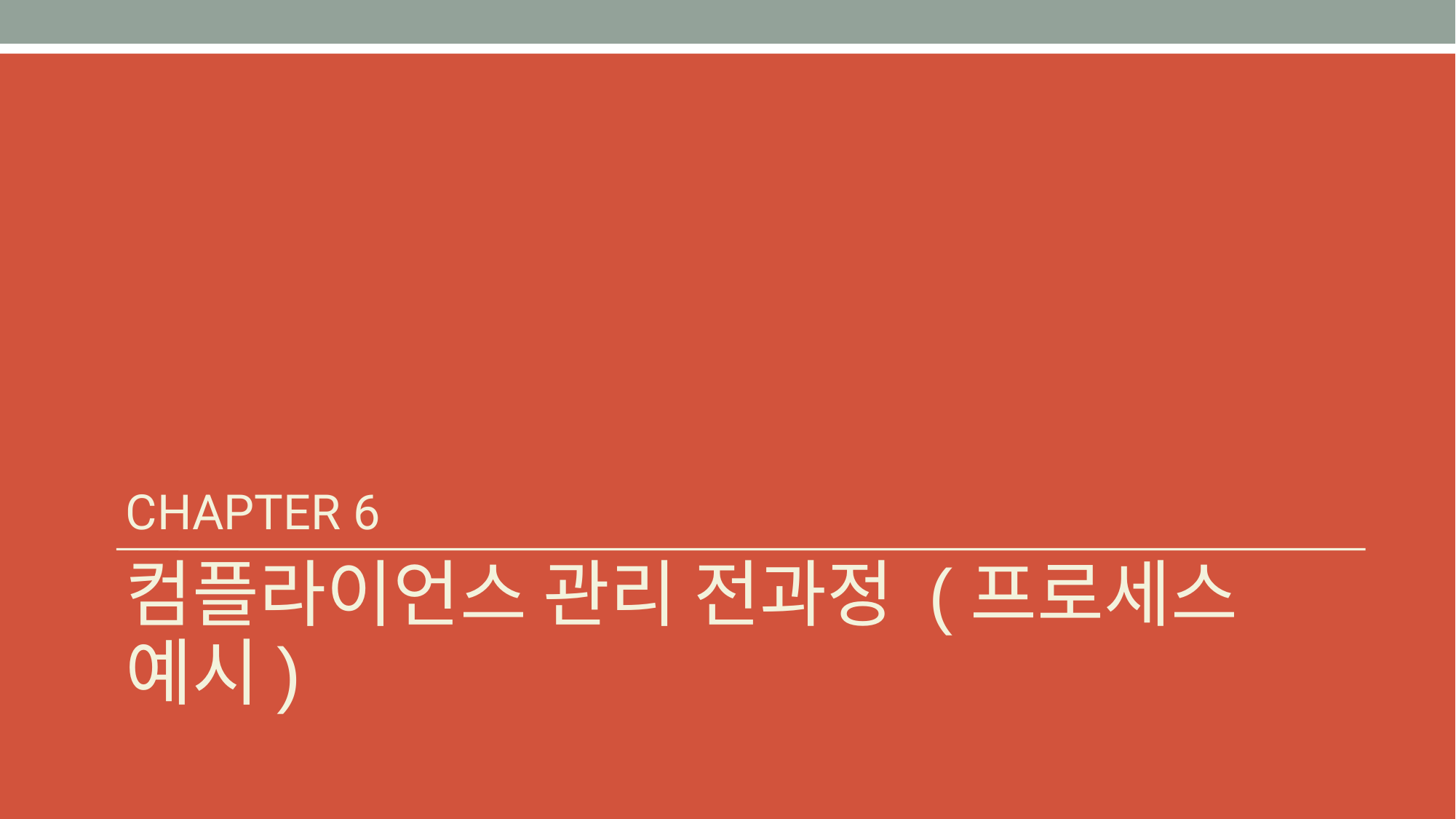

CHAPTER 6
컴플라이언스 관리 전과정 (프로세스 예시)